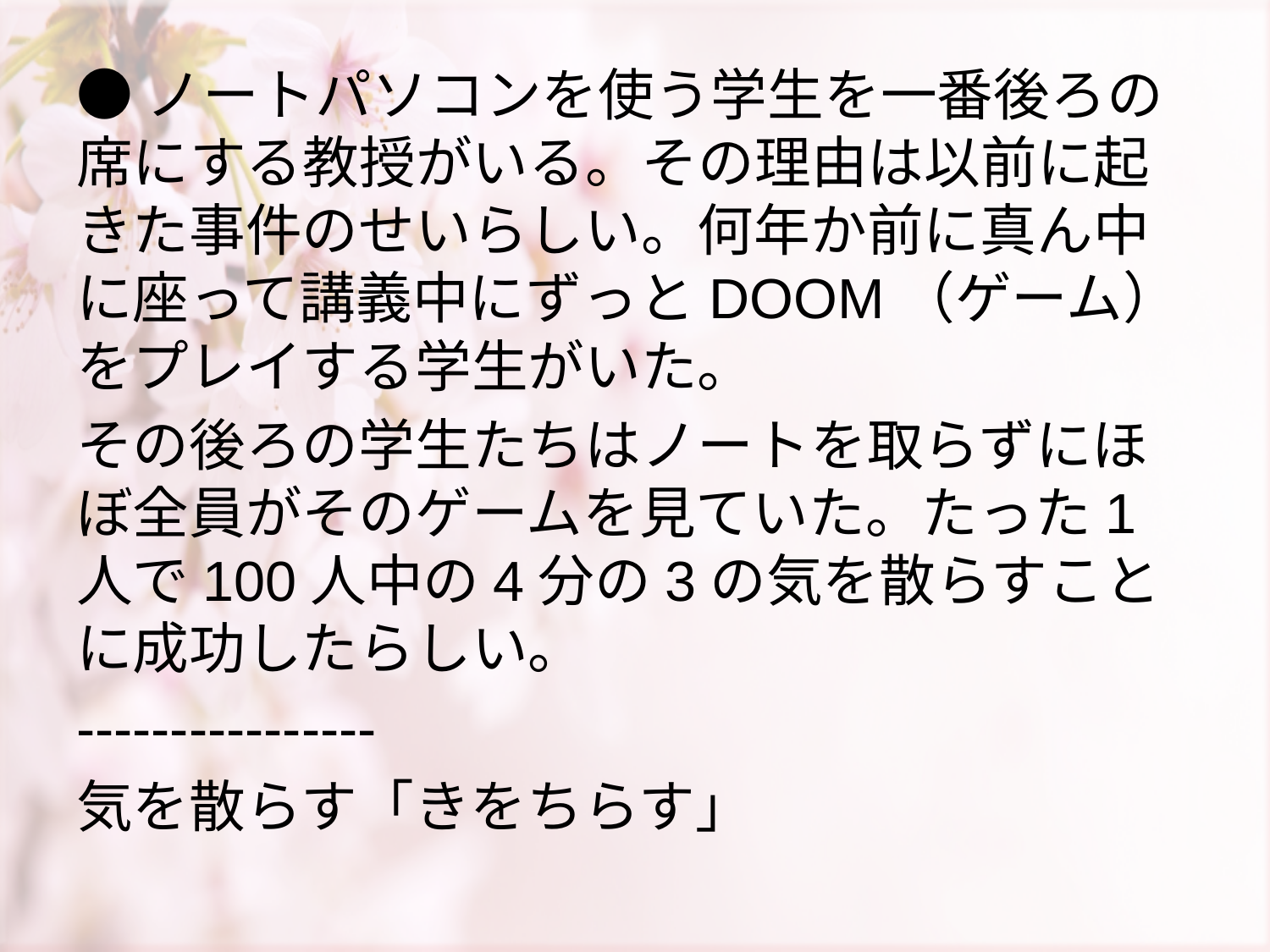

●ノートパソコンを使う学生を一番後ろの席にする教授がいる。その理由は以前に起きた事件のせいらしい。何年か前に真ん中に座って講義中にずっとDOOM（ゲーム）をプレイする学生がいた。
その後ろの学生たちはノートを取らずにほぼ全員がそのゲームを見ていた。たった1人で100人中の4分の3の気を散らすことに成功したらしい。
----------------
気を散らす「きをちらす」